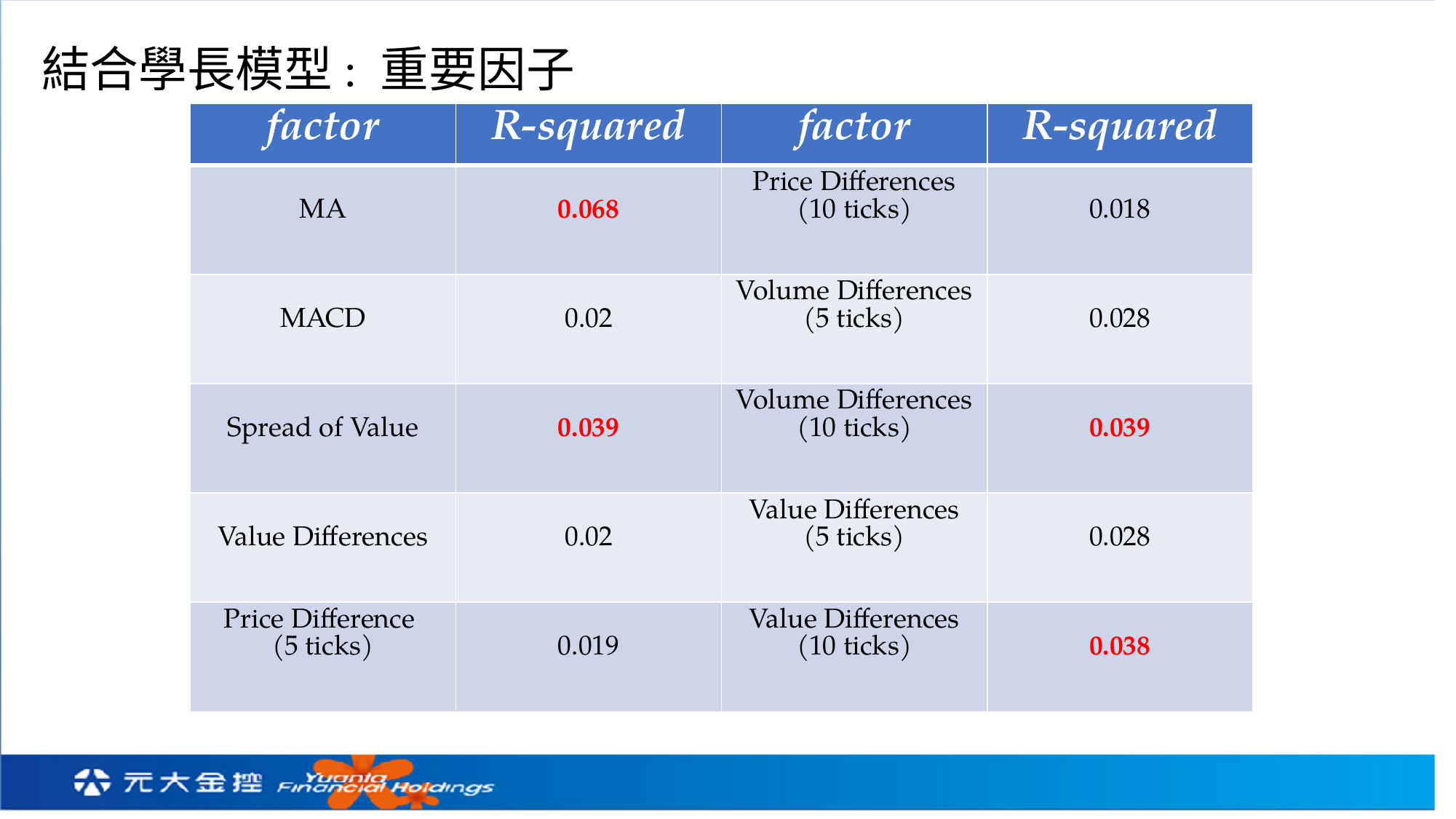

結合學長模型: 重要因子
| factor | R-squared | factor | R-squared |
| --- | --- | --- | --- |
| MA | 0.068 | Price Differences (10 ticks) | 0.018 |
| MACD | 0.02 | Volume Differences (5 ticks) | 0.028 |
| Spread of Value | 0.039 | Volume Differences (10 ticks) | 0.039 |
| Value Differences | 0.02 | Value Differences (5 ticks) | 0.028 |
| Price Difference (5 ticks) | 0.019 | Value Differences (10 ticks) | 0.038 |